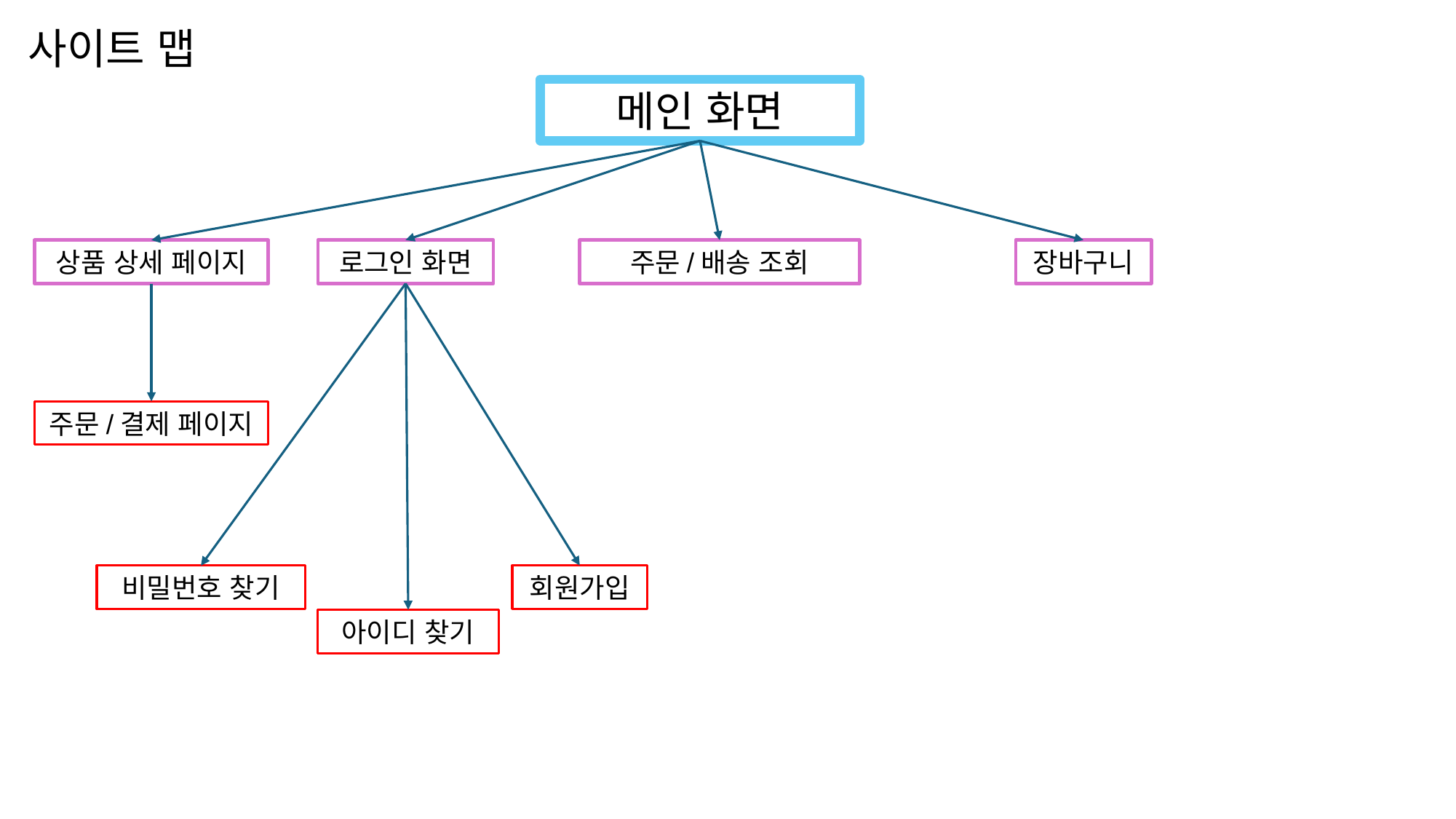

사이트 맵
메인 화면
상품 상세 페이지
로그인 화면
주문/배송 조회
장바구니
주문/결제 페이지
회원가입
비밀번호 찾기
아이디 찾기